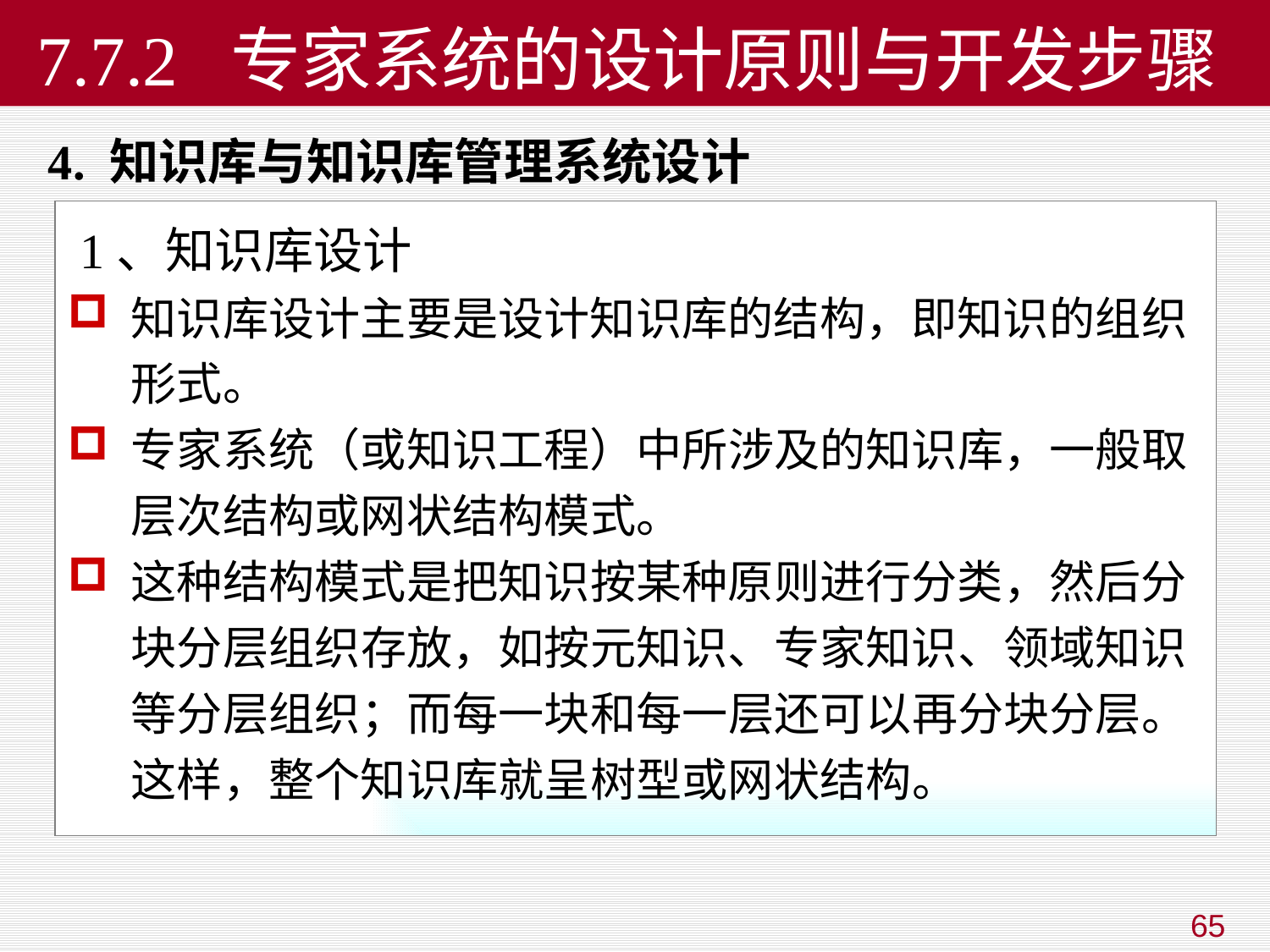

# 7.7.2  专家系统的设计原则与开发步骤
4. 知识库与知识库管理系统设计
 1、知识库设计
知识库设计主要是设计知识库的结构，即知识的组织形式。
专家系统（或知识工程）中所涉及的知识库，一般取层次结构或网状结构模式。
这种结构模式是把知识按某种原则进行分类，然后分块分层组织存放，如按元知识、专家知识、领域知识等分层组织；而每一块和每一层还可以再分块分层。这样，整个知识库就呈树型或网状结构。
65